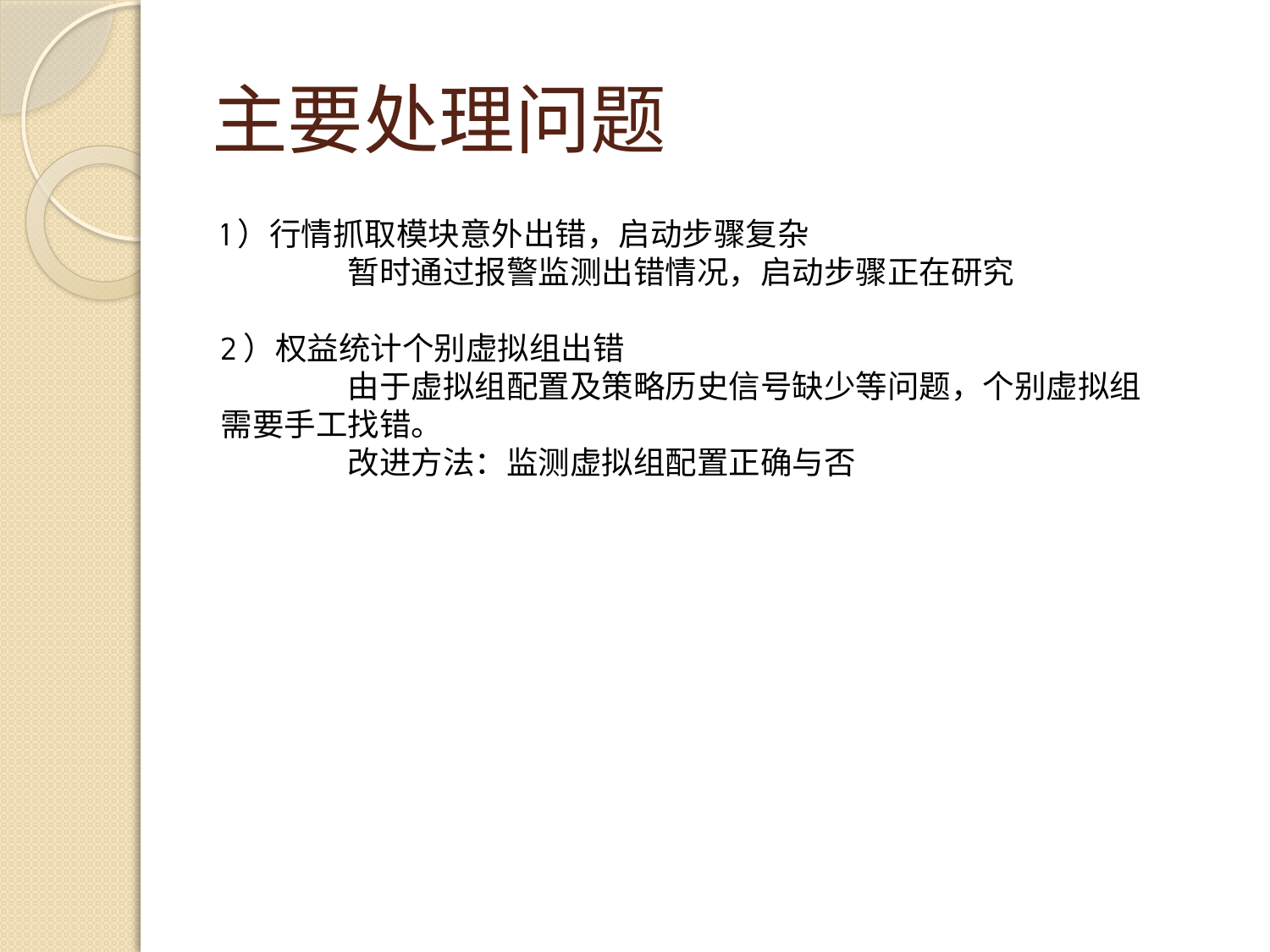

# 主要处理问题
1）行情抓取模块意外出错，启动步骤复杂
	暂时通过报警监测出错情况，启动步骤正在研究

2）权益统计个别虚拟组出错
	由于虚拟组配置及策略历史信号缺少等问题，个别虚拟组需要手工找错。
	改进方法：监测虚拟组配置正确与否